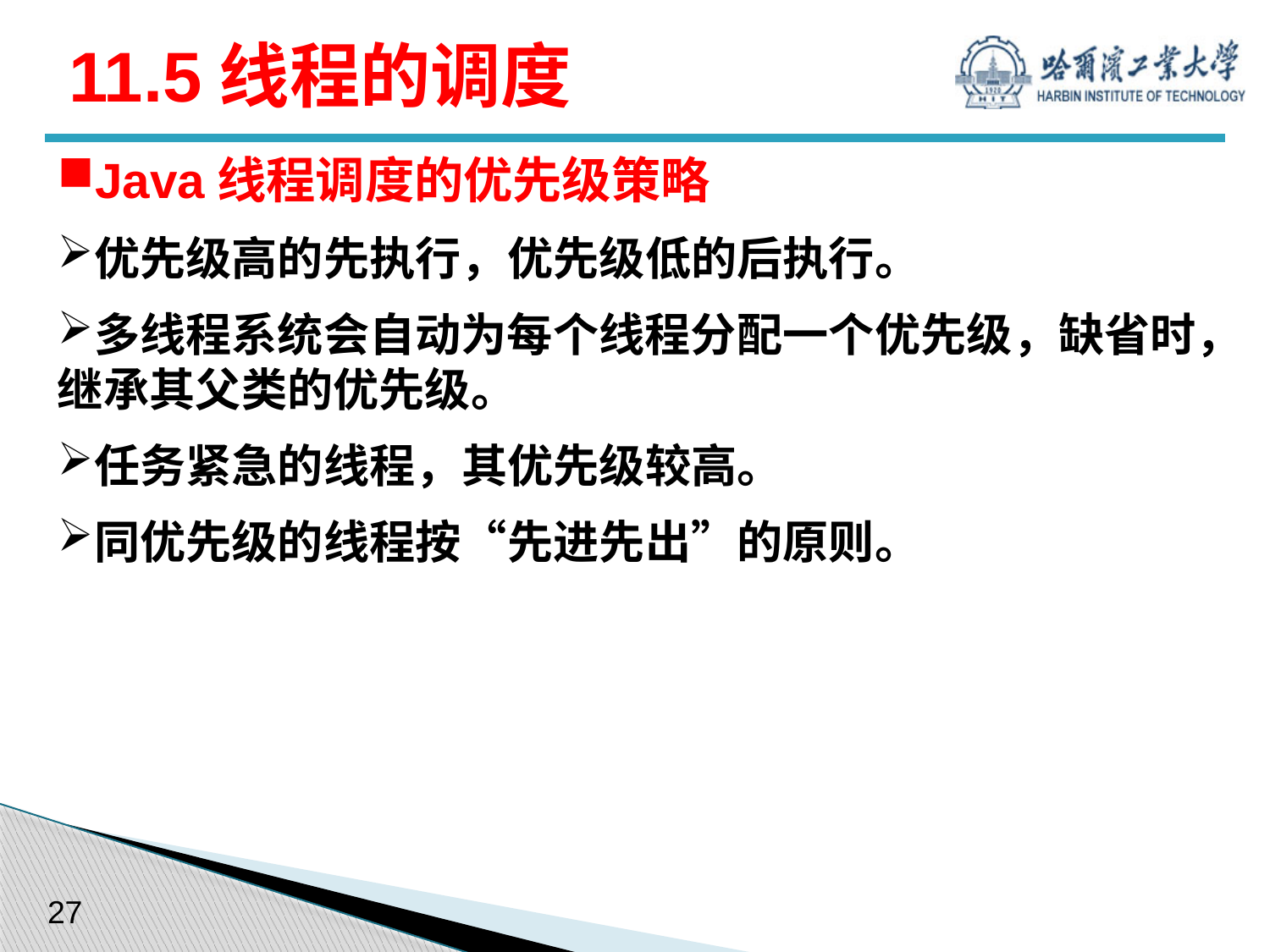

# 11.5线程的调度
Java线程调度的优先级策略
优先级高的先执行，优先级低的后执行。
多线程系统会自动为每个线程分配一个优先级，缺省时，继承其父类的优先级。
任务紧急的线程，其优先级较高。
同优先级的线程按“先进先出”的原则。